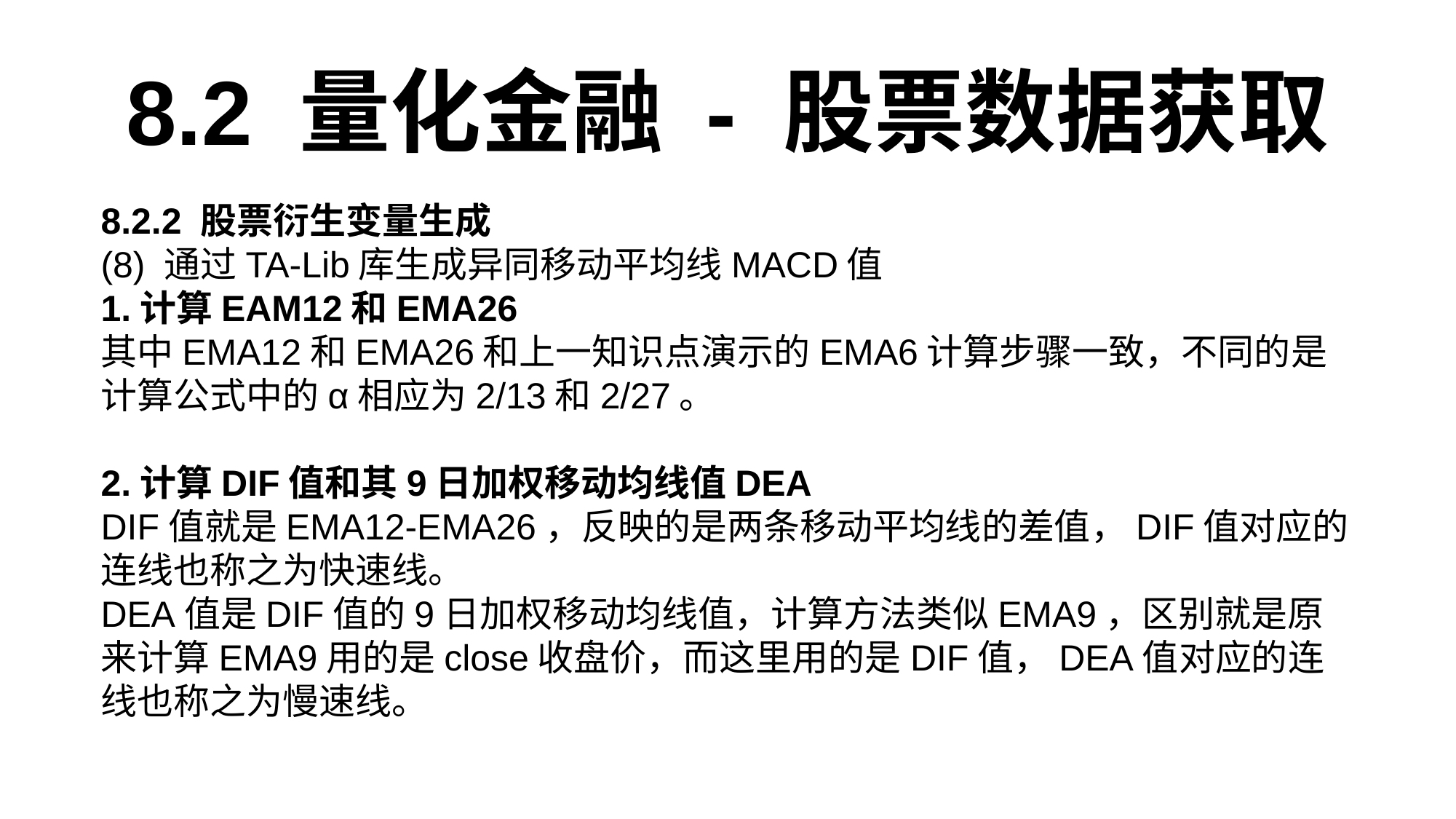

8.2 量化金融 - 股票数据获取
8.2.2 股票衍生变量生成
(8) 通过TA-Lib库生成异同移动平均线MACD值
1.计算EAM12和EMA26
其中EMA12和EMA26和上一知识点演示的EMA6计算步骤一致，不同的是计算公式中的α相应为2/13和2/27。

2.计算DIF值和其9日加权移动均线值DEA
DIF值就是EMA12-EMA26，反映的是两条移动平均线的差值，DIF值对应的连线也称之为快速线。
DEA值是DIF值的9日加权移动均线值，计算方法类似EMA9，区别就是原来计算EMA9用的是close收盘价，而这里用的是DIF值，DEA值对应的连线也称之为慢速线。